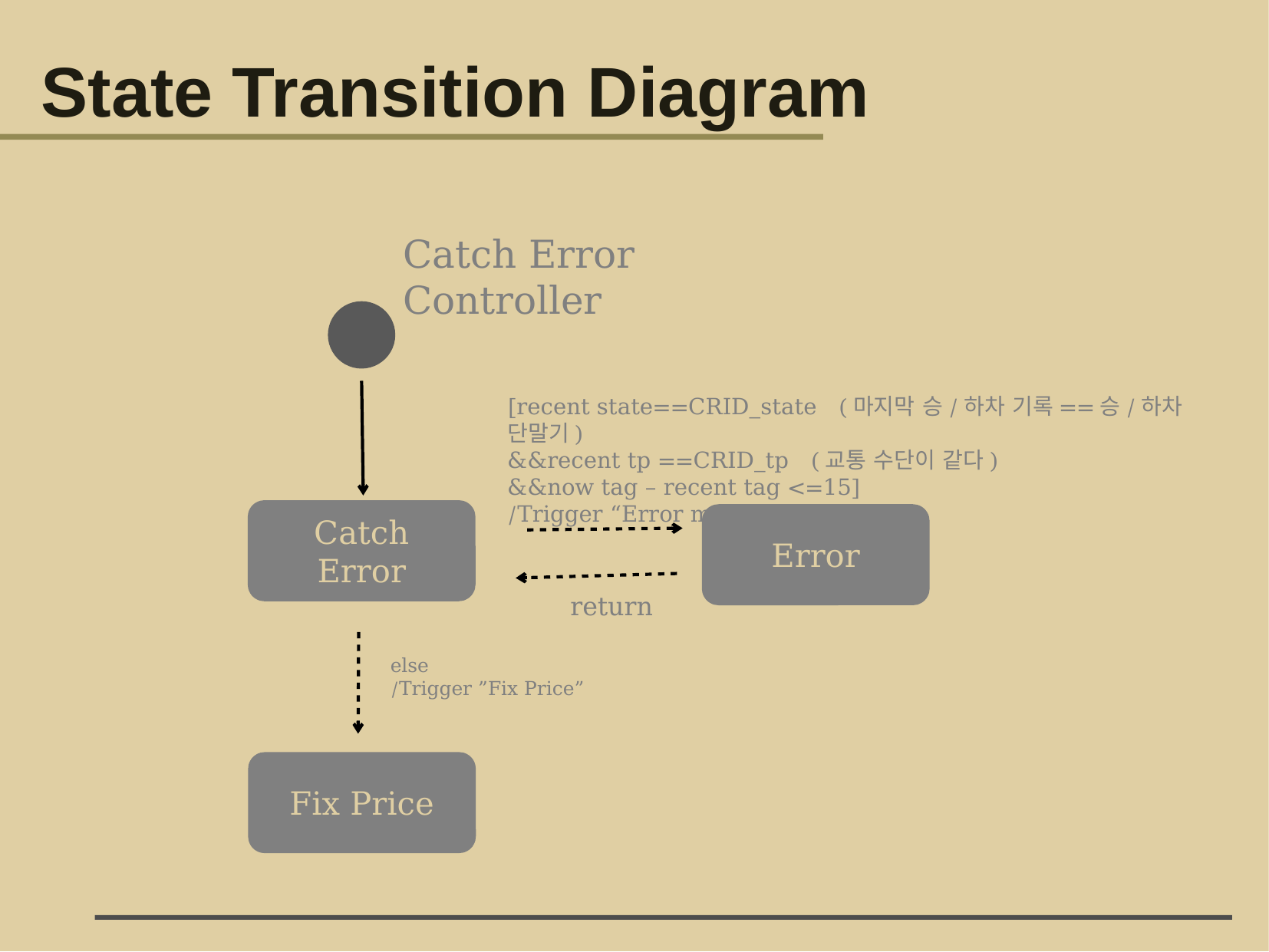

State Transition Diagram

Catch Error
Controller

[recent state==CRID_state   (마지막 승/하차 기록==승/하차 단말기)
&&recent tp ==CRID_tp   (교통 수단이 같다)
&&now tag – recent tag <=15]
/Trigger “Error massage display”
Catch
Error
Error

return

else
/Trigger ”Fix Price”
Fix Price